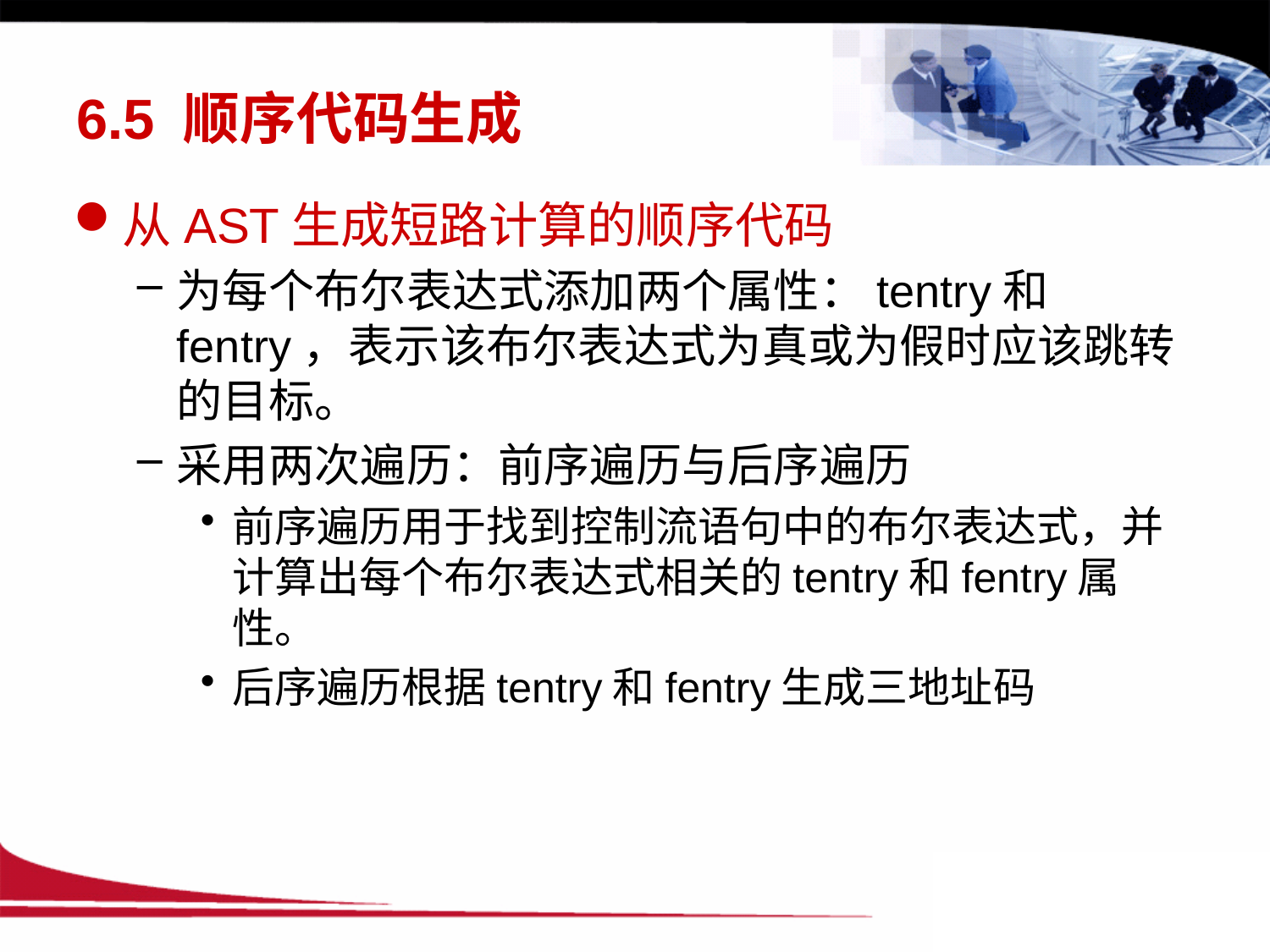

# 6.5 顺序代码生成
从AST生成短路计算的顺序代码
为每个布尔表达式添加两个属性：tentry和fentry，表示该布尔表达式为真或为假时应该跳转的目标。
采用两次遍历：前序遍历与后序遍历
前序遍历用于找到控制流语句中的布尔表达式，并计算出每个布尔表达式相关的tentry和fentry属性。
后序遍历根据tentry和fentry生成三地址码